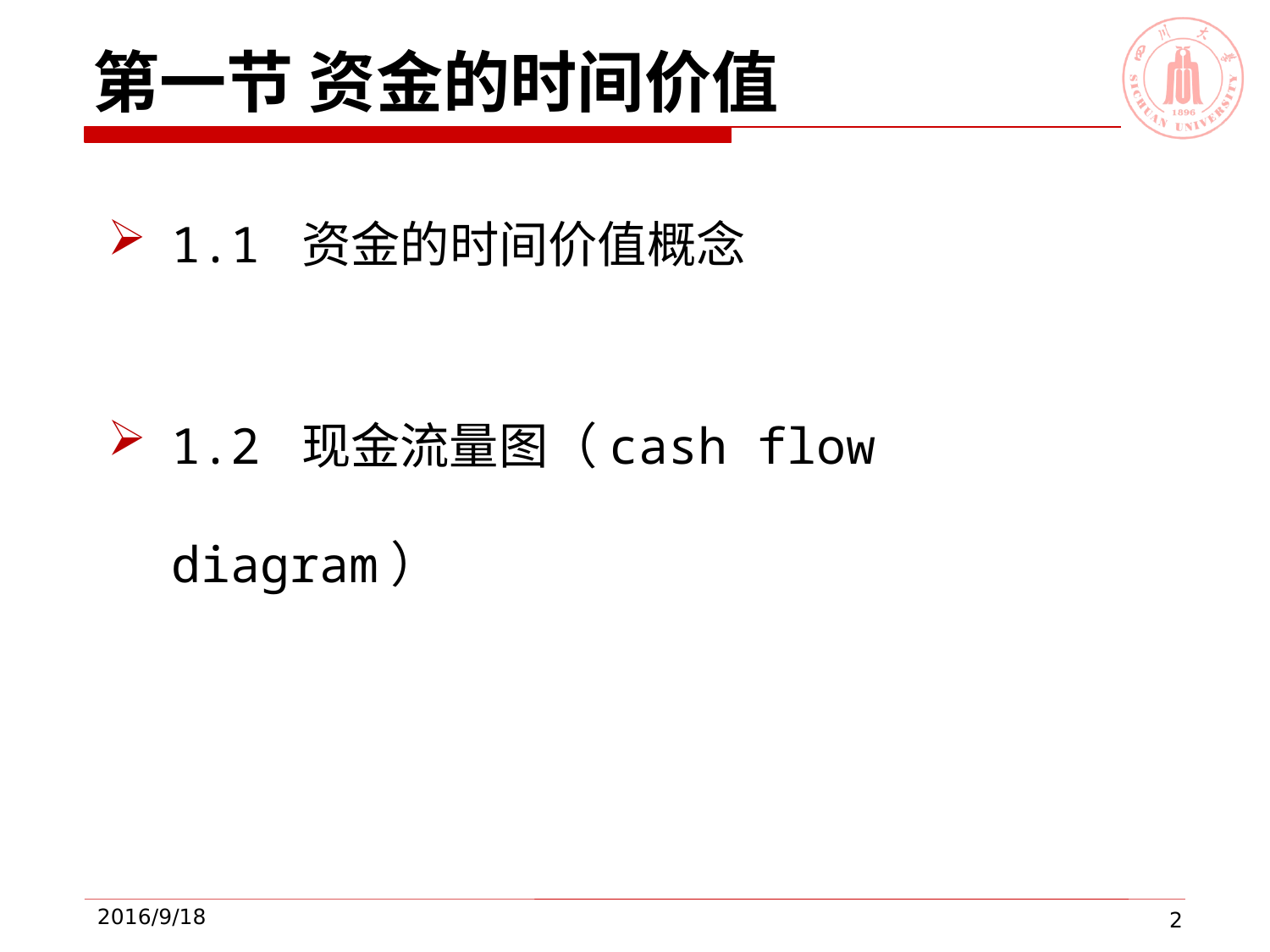

# 第一节 资金的时间价值
1.1 资金的时间价值概念
1.2 现金流量图（cash flow diagram）

2016/9/18
2